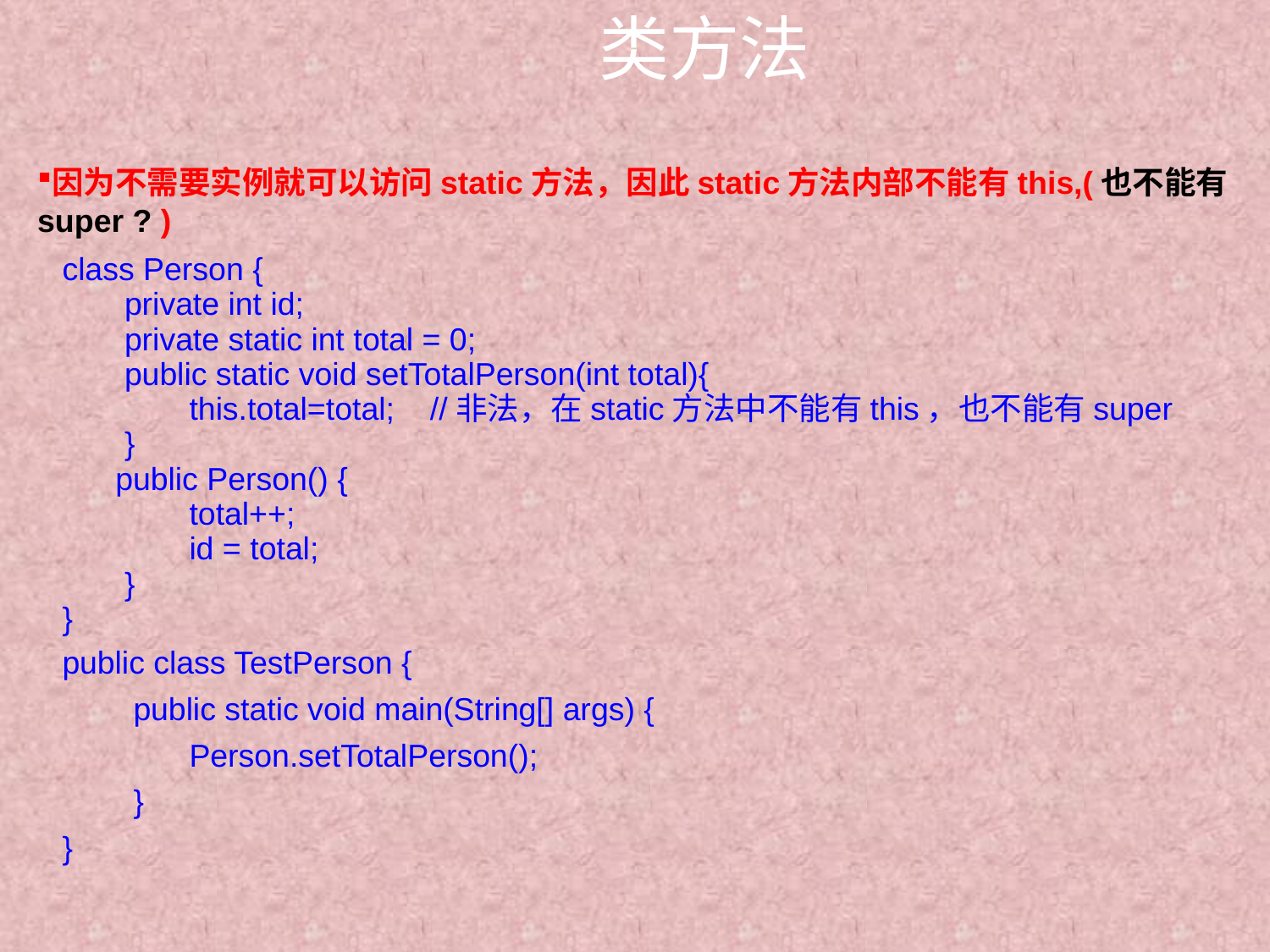

# 类方法
因为不需要实例就可以访问static方法，因此static方法内部不能有this,(也不能有super ? )
class Person {
       private int id;
       private static int total = 0;
       public static void setTotalPerson(int total){
       	this.total=total;    //非法，在static方法中不能有this，也不能有super
       }
      public Person() {
         	total++;
 	id = total;
       }
}
public class TestPerson {
        public static void main(String[] args) {
 	Person.setTotalPerson();
        }
}